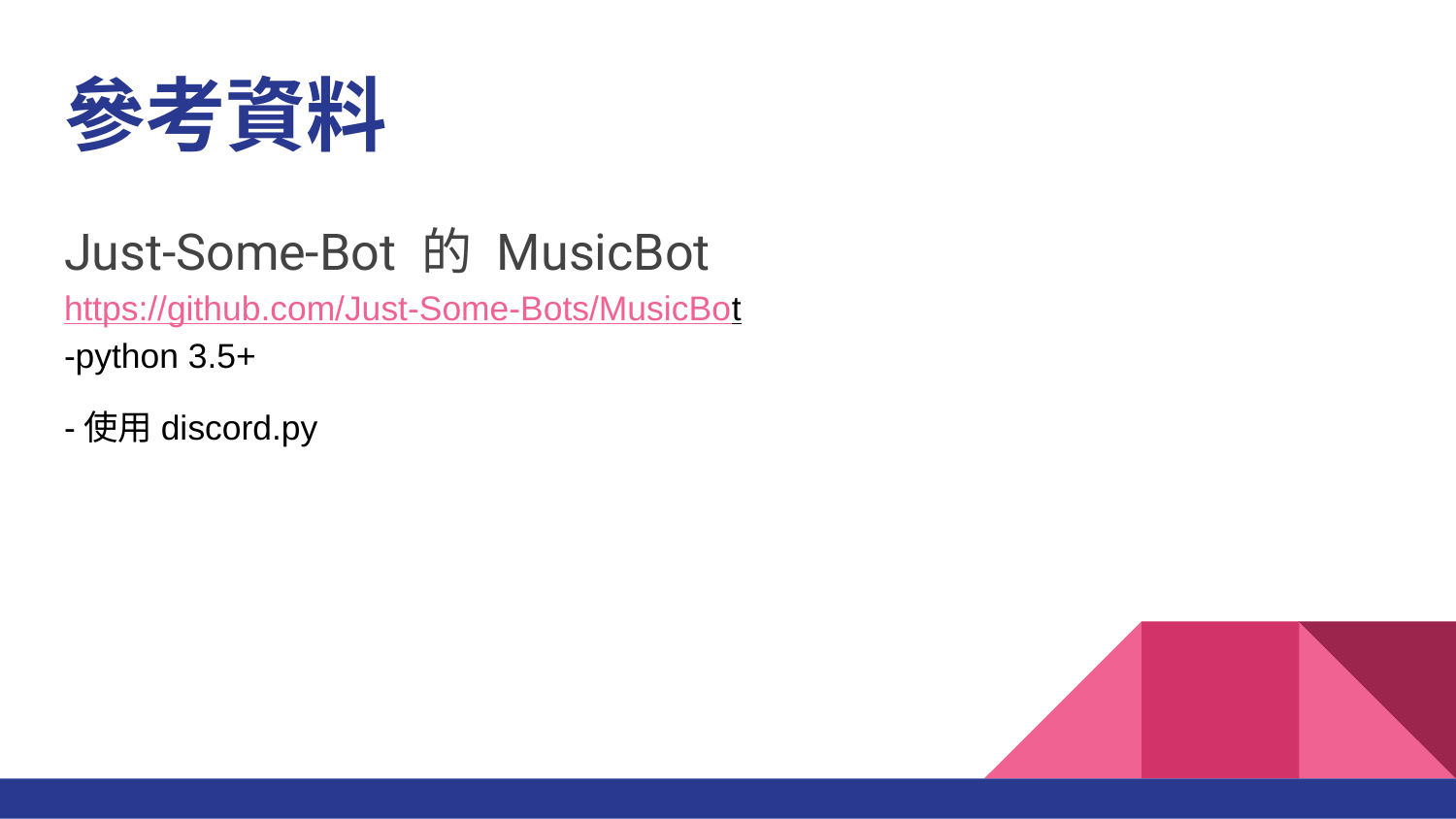

# 參考資料
Just-Some-Bot 的 MusicBot
https://github.com/Just-Some-Bots/MusicBot
-python 3.5+
-使用discord.py